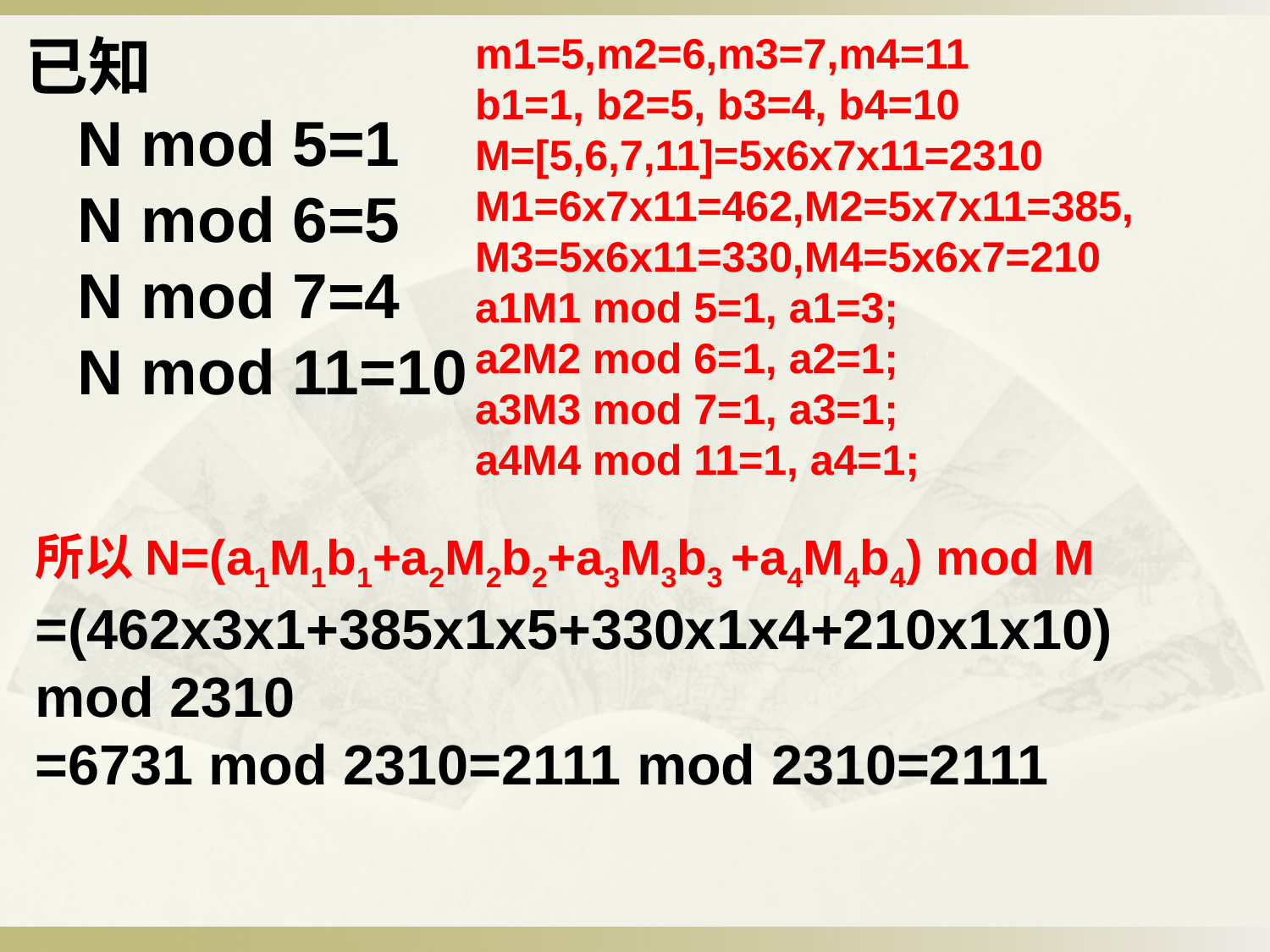

已知
   N mod 5=1
   N mod 6=5
   N mod 7=4
   N mod 11=10
m1=5,m2=6,m3=7,m4=11
b1=1, b2=5, b3=4, b4=10
M=[5,6,7,11]=5x6x7x11=2310
M1=6x7x11=462,M2=5x7x11=385,
M3=5x6x11=330,M4=5x6x7=210
a1M1 mod 5=1, a1=3;
a2M2 mod 6=1, a2=1;
a3M3 mod 7=1, a3=1;
a4M4 mod 11=1, a4=1;

所以N=(a1M1b1+a2M2b2+a3M3b3 +a4M4b4) mod M
=(462x3x1+385x1x5+330x1x4+210x1x10)    mod 2310
=6731 mod 2310=2111 mod 2310=2111